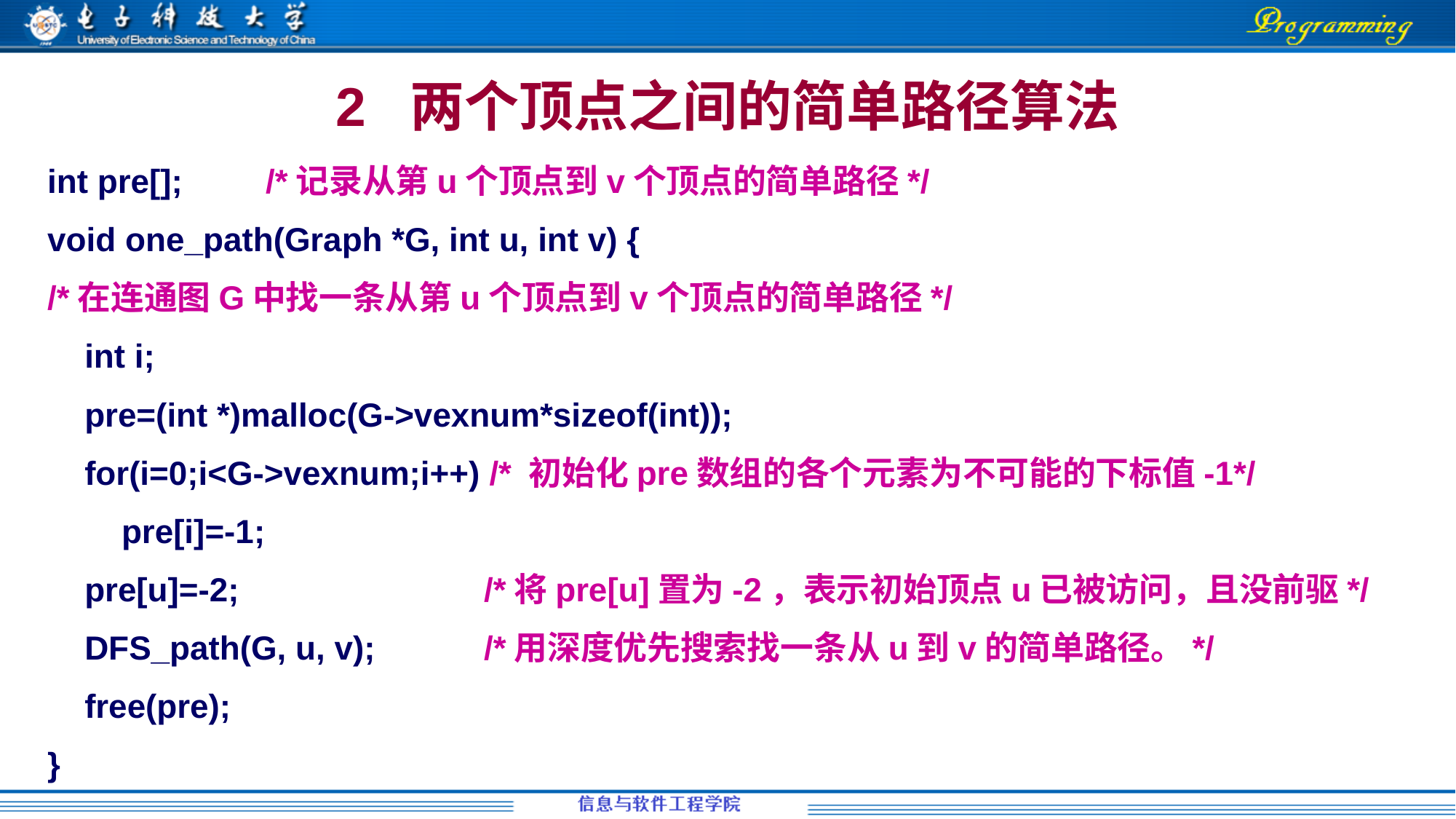

# 2  两个顶点之间的简单路径算法
int pre[]; 	/*记录从第u个顶点到v个顶点的简单路径*/
void one_path(Graph *G, int u, int v) {
/*在连通图G中找一条从第u个顶点到v个顶点的简单路径*/
    int i;
    pre=(int *)malloc(G->vexnum*sizeof(int));
    for(i=0;i<G->vexnum;i++) /* 初始化pre数组的各个元素为不可能的下标值-1*/
        pre[i]=-1;
    pre[u]=-2;			/*将pre[u]置为-2，表示初始顶点u已被访问，且没前驱*/
    DFS_path(G, u, v);	/*用深度优先搜索找一条从u到v的简单路径。*/
    free(pre);
}